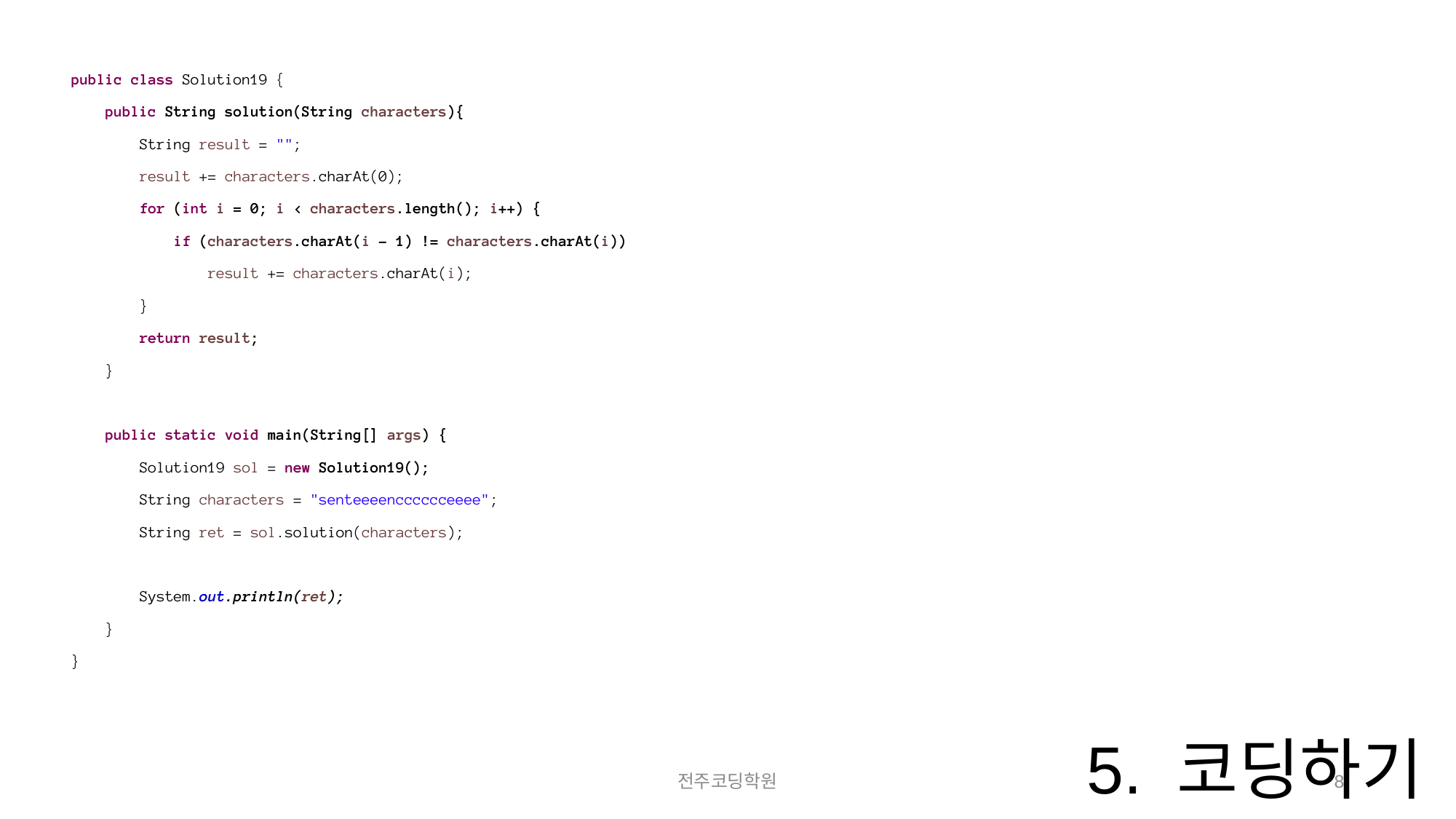

public class Solution19 {
    public String solution(String characters){
        String result = "";
        result += characters.charAt(0);
        for (int i = 0; i < characters.length(); i++) {
            if (characters.charAt(i - 1) != characters.charAt(i))
                result += characters.charAt(i);
        }
        return result;
    }

    public static void main(String[] args) {
        Solution19 sol = new Solution19();
        String characters = "senteeeencccccceeee";
        String ret = sol.solution(characters);

        System.out.println(ret);
    }
}
# 5. 코딩하기
전주코딩학원
8